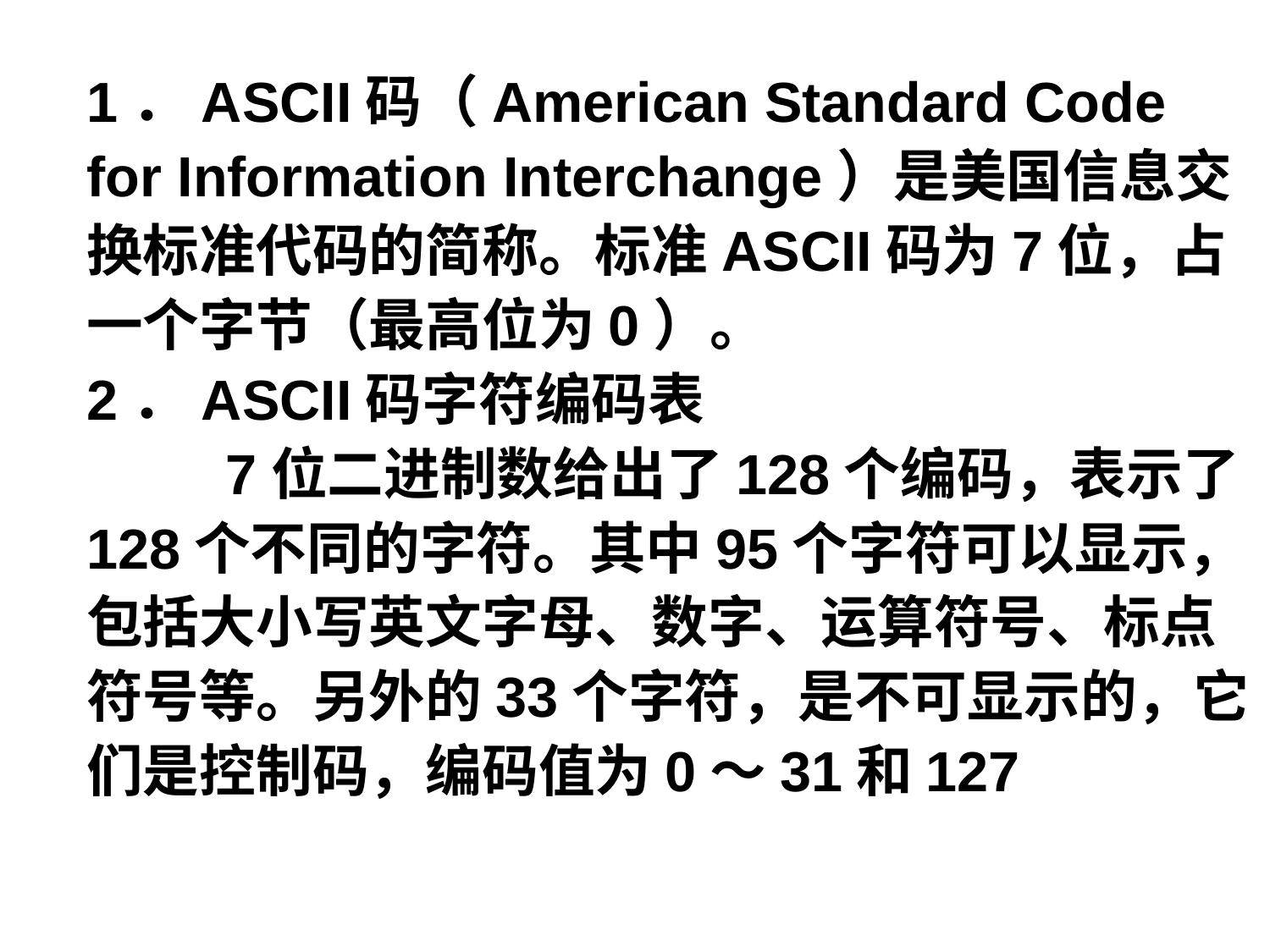

1．ASCII码（American Standard Code for Information Interchange）是美国信息交换标准代码的简称。标准ASCII码为7位，占一个字节（最高位为0）。
2．ASCII码字符编码表
　　 7位二进制数给出了128个编码，表示了128个不同的字符。其中95个字符可以显示，包括大小写英文字母、数字、运算符号、标点符号等。另外的33个字符，是不可显示的，它们是控制码，编码值为0～31和127